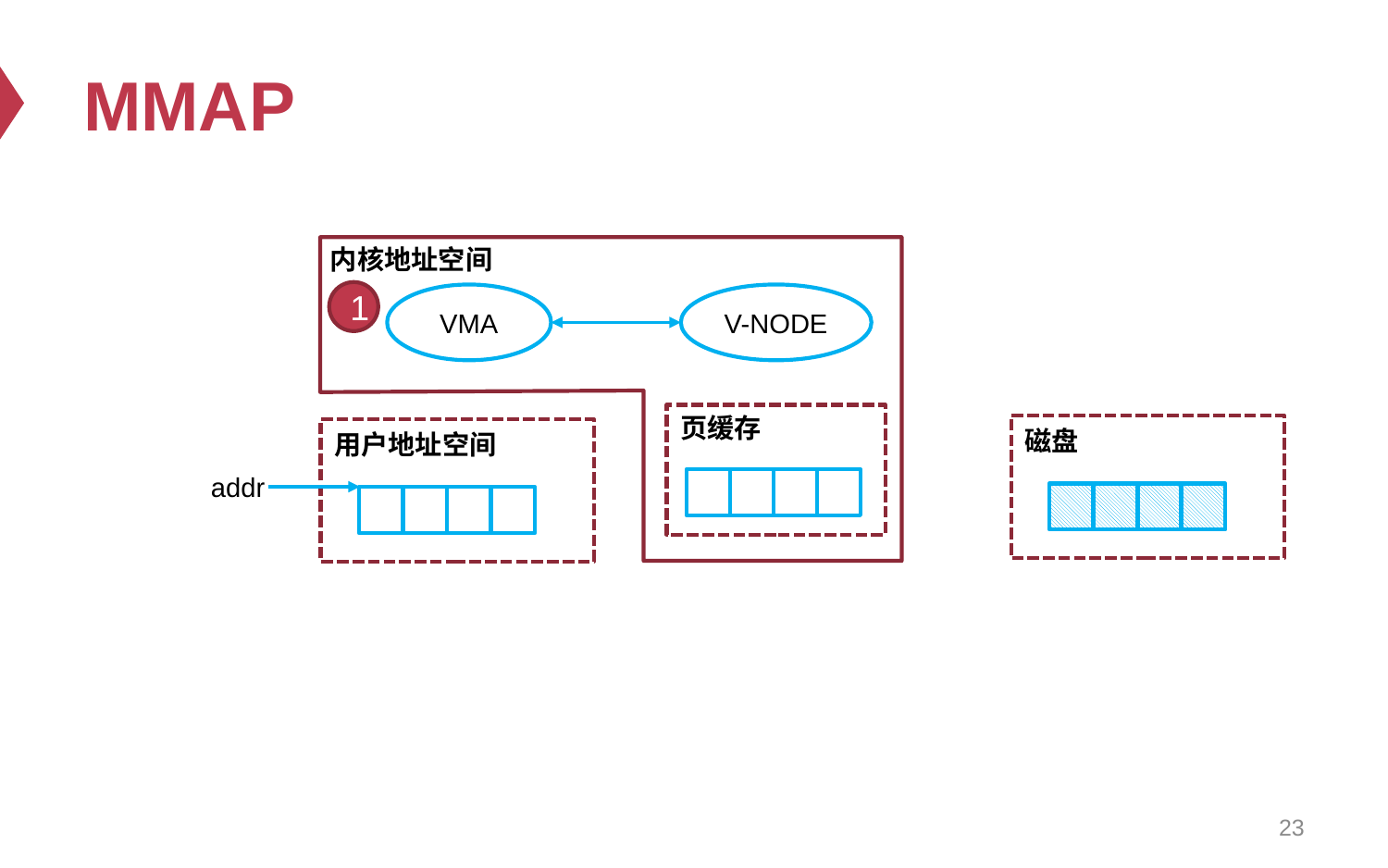

# MMAP
内核地址空间

1
VMA
V-NODE

页缓存

磁盘

用户地址空间
addr

23